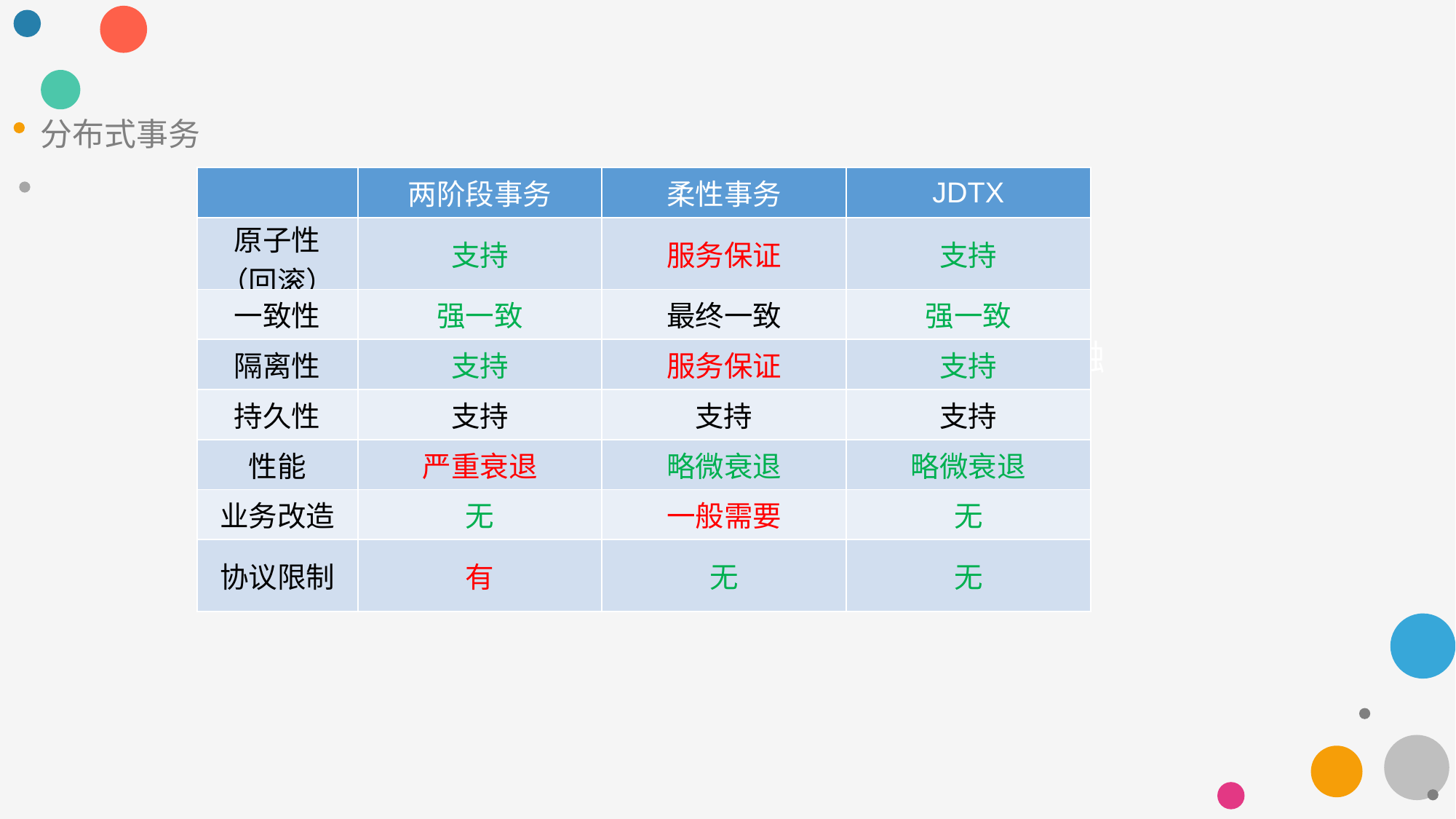

分布式事务
|  | 两阶段事务 | 柔性事务 | JDTX |
| --- | --- | --- | --- |
| 原子性 （回滚） | 支持 | 服务保证 | 支持 |
| 一致性 | 强一致 | 最终一致 | 强一致 |
| 隔离性 | 支持 | 服务保证 | 支持 |
| 持久性 | 支持 | 支持 | 支持 |
| 性能 | 严重衰退 | 略微衰退 | 略微衰退 |
| 业务改造 | 无 | 一般需要 | 无 |
| 协议限制 | 有 | 无 | 无 |
电商
金融
技术